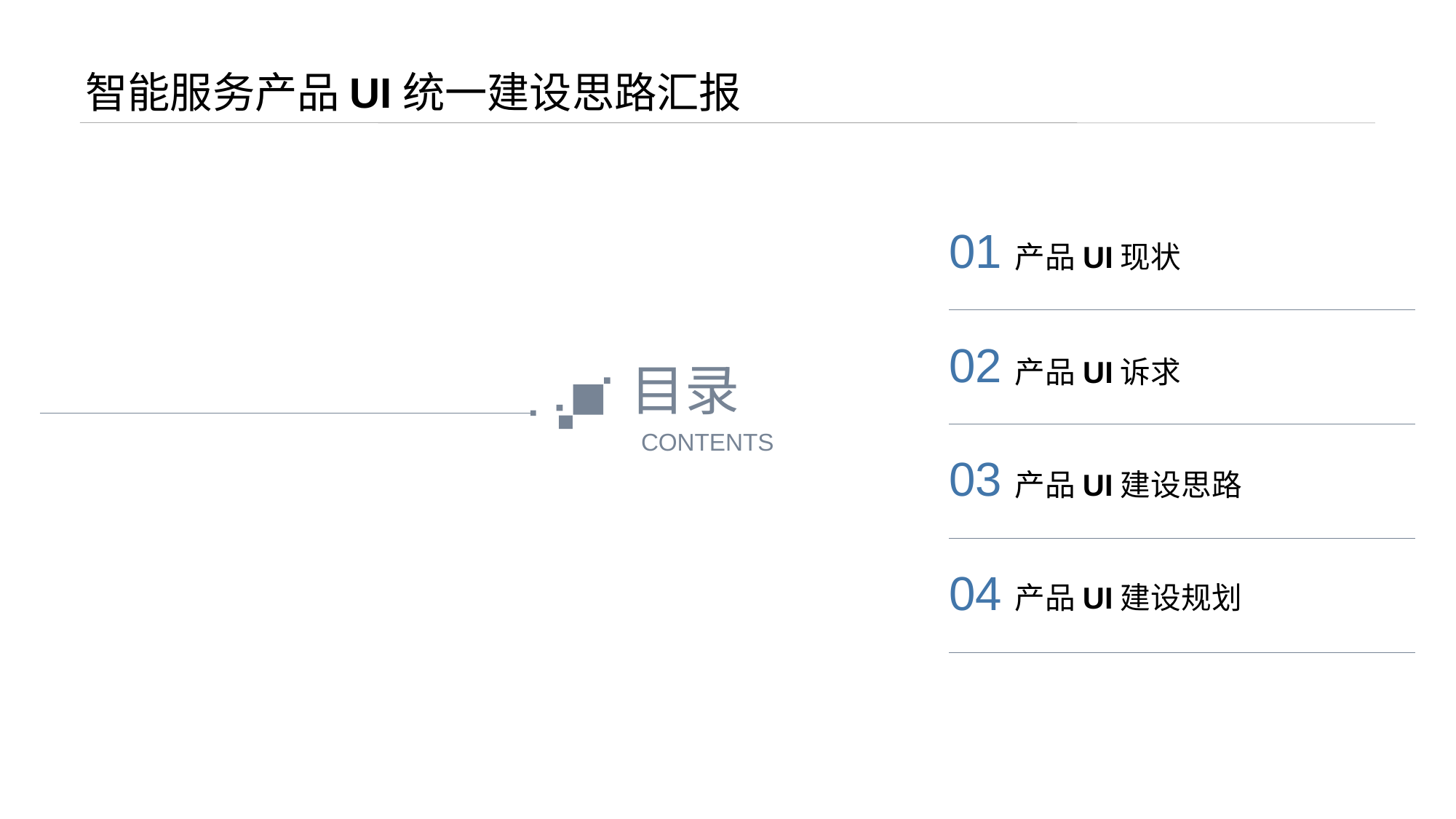

# 智能服务产品UI统一建设思路汇报
01
产品UI现状

02
产品UI诉求
目录

CONTENTS
03
产品UI建设思路

04
产品UI建设规划